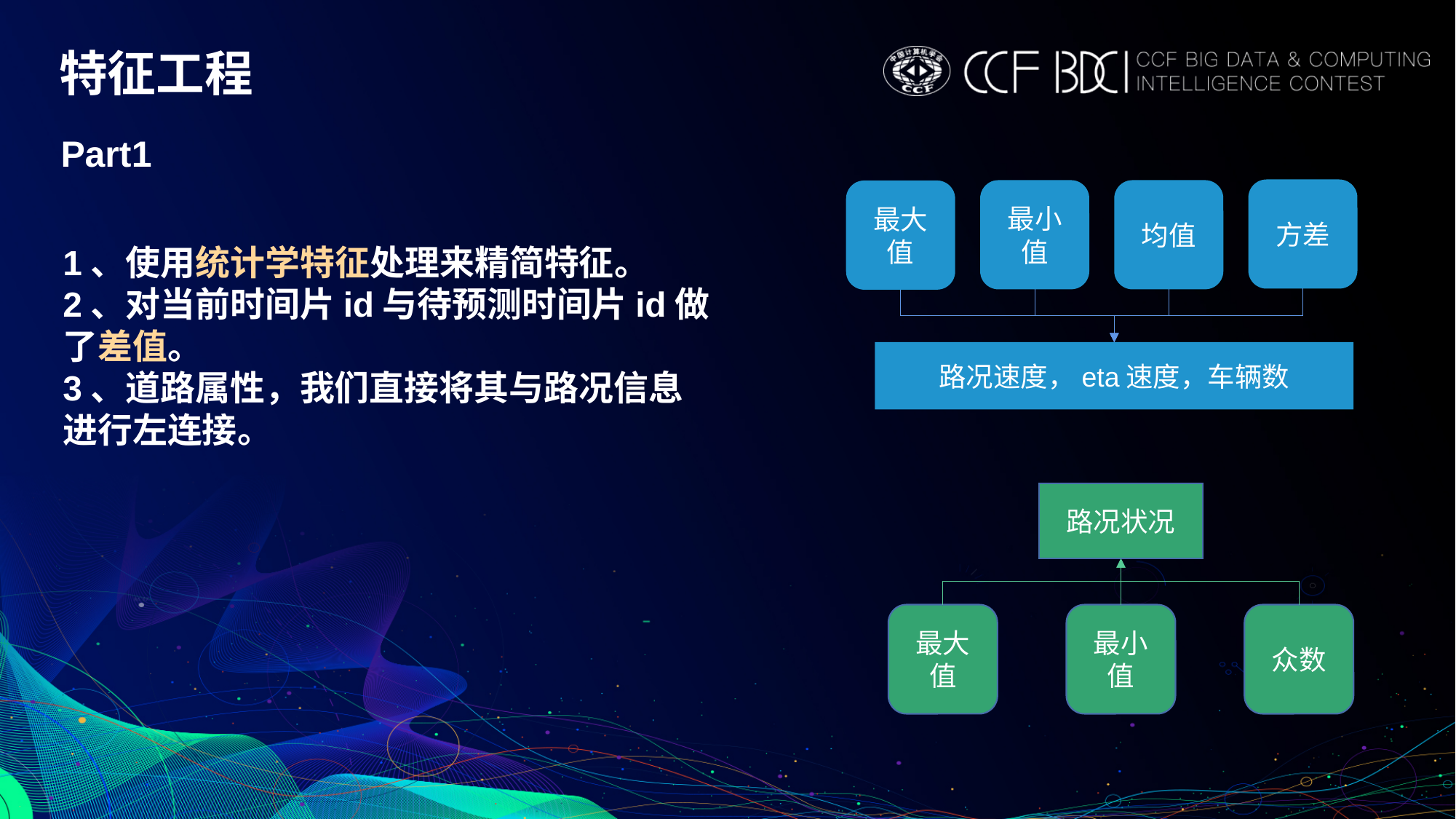

特征工程
Part1
方差
最小值
均值
最大值
1、使用统计学特征处理来精简特征。
2、对当前时间片id与待预测时间片id做了差值。
3、道路属性，我们直接将其与路况信息进行左连接。
路况速度，eta速度，车辆数
路况状况
最大值
最小值
众数